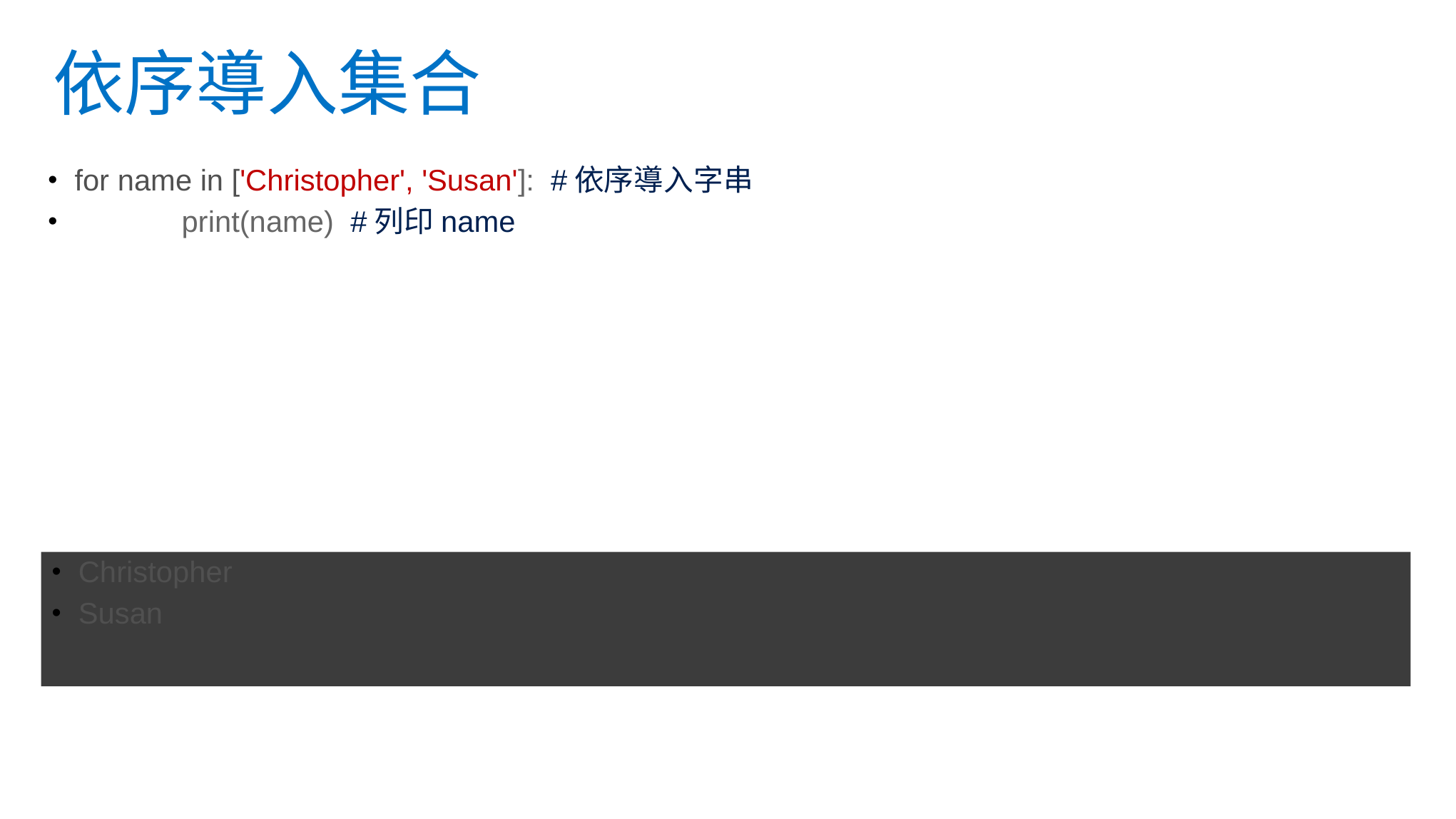

依序導入集合
for name in ['Christopher', 'Susan']:  #依序導入字串
	print(name)  #列印name
Christopher
Susan